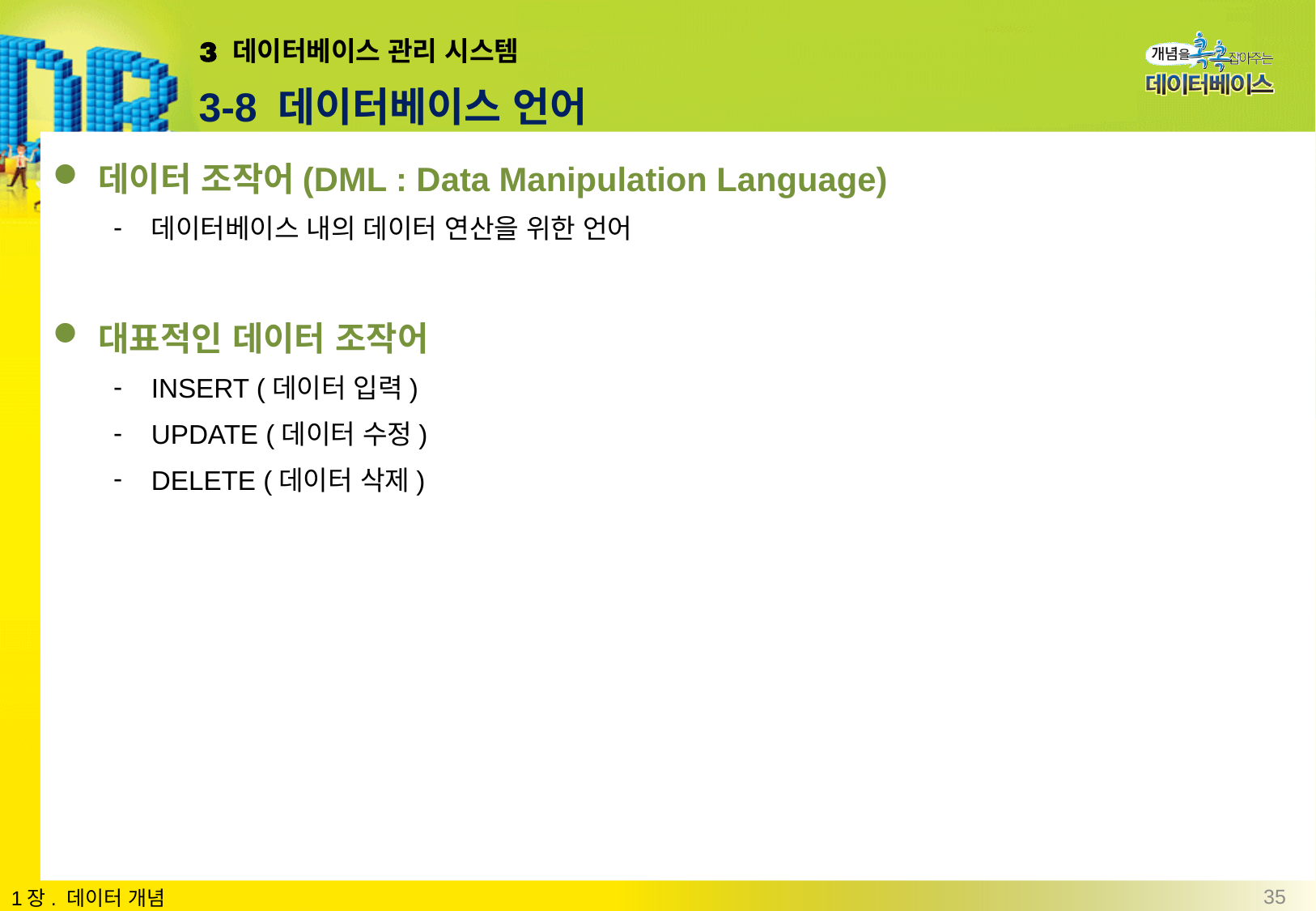

# 3 데이터베이스 관리 시스템
3-8 데이터베이스 언어
데이터 조작어(DML : Data Manipulation Language)
데이터베이스 내의 데이터 연산을 위한 언어

대표적인 데이터 조작어
INSERT (데이터 입력)
UPDATE (데이터 수정)
DELETE (데이터 삭제)
35